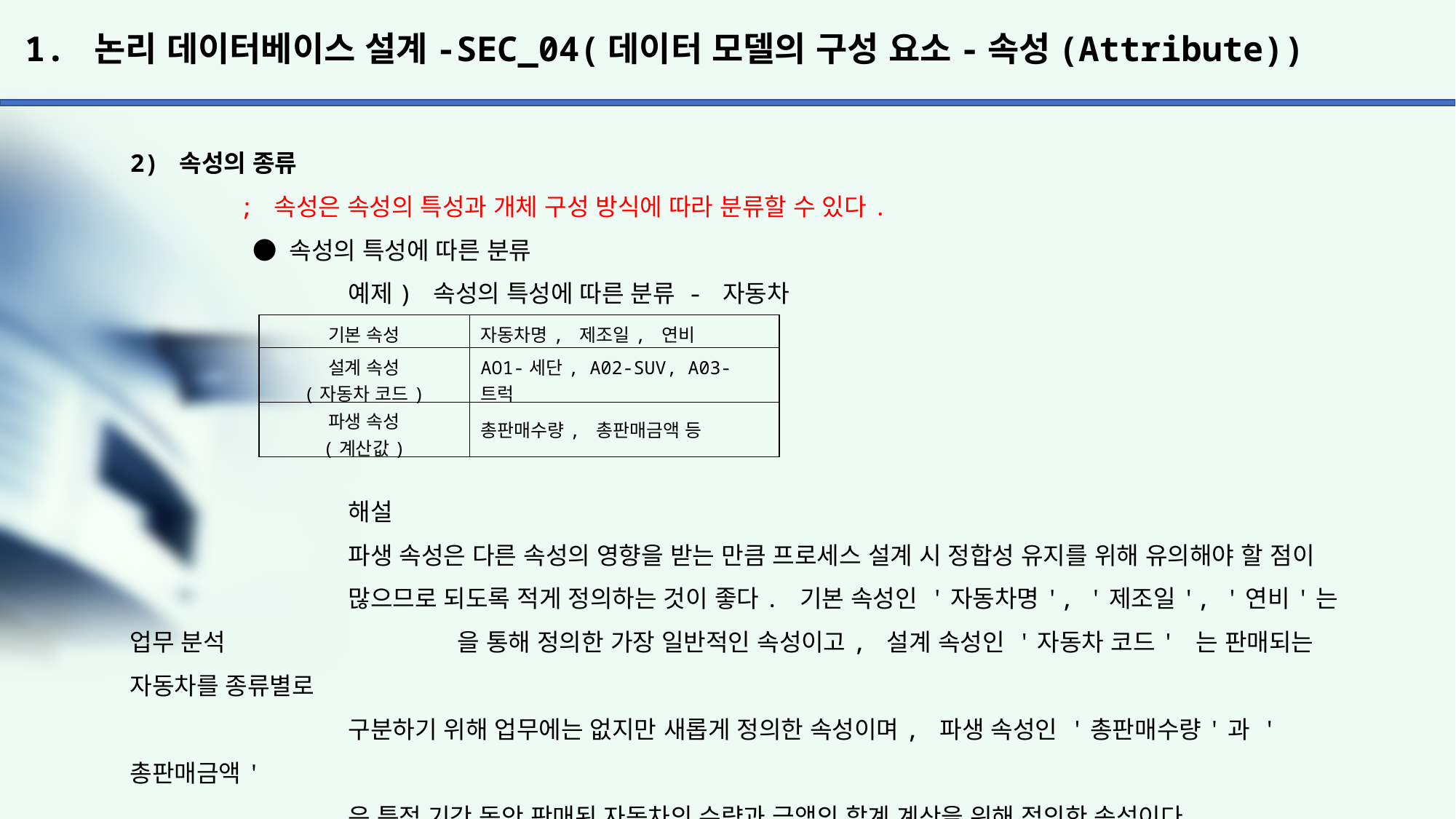

# 1. 논리 데이터베이스 설계-SEC_04(데이터 모델의 구성 요소-속성(Attribute))
2) 속성의 종류
	; 속성은 속성의 특성과 개체 구성 방식에 따라 분류할 수 있다.
	  ● 속성의 특성에 따른 분류
		예제) 속성의 특성에 따른 분류 - 자동차

		해설
		파생 속성은 다른 속성의 영향을 받는 만큼 프로세스 설계 시 정합성 유지를 위해 유의해야 할 점이
		많으므로 되도록 적게 정의하는 것이 좋다. 기본 속성인 '자동차명', '제조일', '연비'는 업무 분석 			을 통해 정의한 가장 일반적인 속성이고, 설계 속성인 '자동차 코드' 는 판매되는 자동차를 종류별로
		구분하기 위해 업무에는 없지만 새롭게 정의한 속성이며, 파생 속성인 '총판매수량'과 '총판매금액'
		은 특정 기간 동안 판매된 자동차의 수량과 금액의 합계 계산을 위해 정의한 속성이다.

| 기본 속성 | 자동차명, 제조일, 연비 |
| --- | --- |
| 설계 속성 (자동차 코드) | AO1-세단, A02-SUV, A03-트럭 |
| 파생 속성 (계산값) | 총판매수량, 총판매금액 등 |